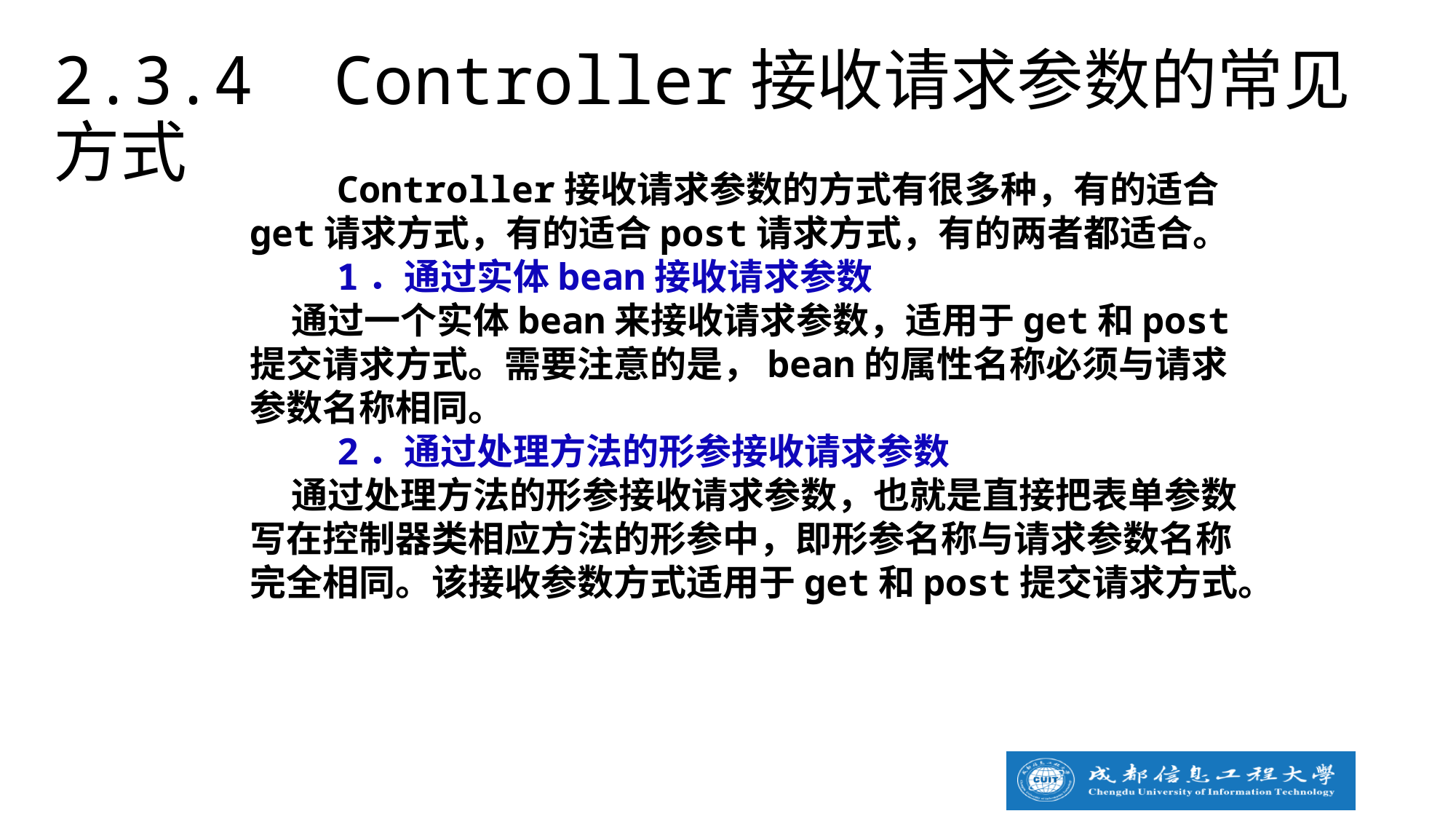

2.3.4  Controller接收请求参数的常见方式
    Controller接收请求参数的方式有很多种，有的适合get请求方式，有的适合post请求方式，有的两者都适合。
    1．通过实体bean接收请求参数
    通过一个实体bean来接收请求参数，适用于get和post提交请求方式。需要注意的是，bean的属性名称必须与请求参数名称相同。
    2．通过处理方法的形参接收请求参数
    通过处理方法的形参接收请求参数，也就是直接把表单参数写在控制器类相应方法的形参中，即形参名称与请求参数名称完全相同。该接收参数方式适用于get和post提交请求方式。